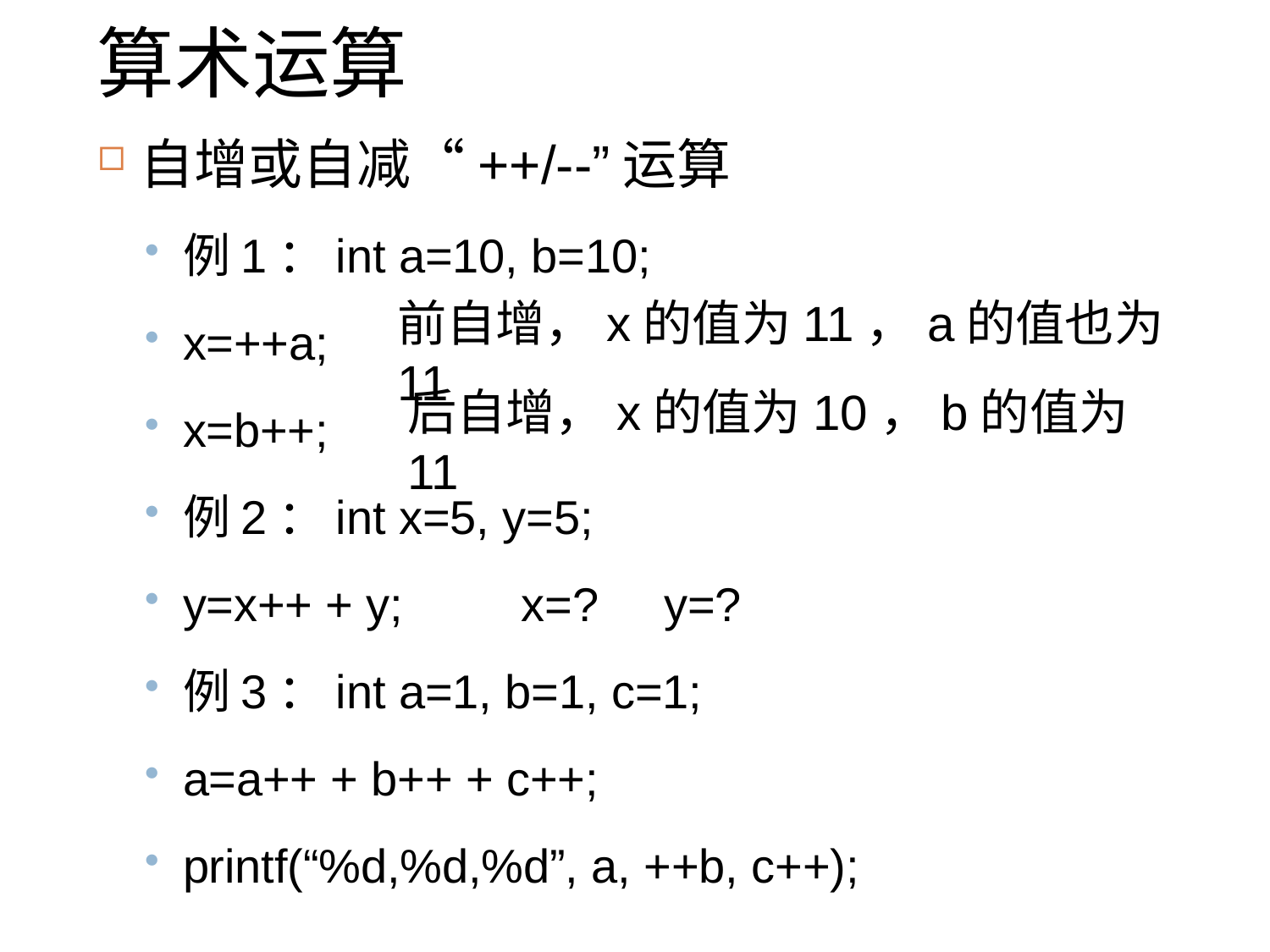

# 算术运算
自增或自减“++/--”运算
例1：int a=10, b=10;
x=++a;
x=b++;
例2：int x=5, y=5;
y=x++ + y;         x=?     y=?
例3：int a=1, b=1, c=1;
a=a++ + b++ + c++;
printf(“%d,%d,%d”, a, ++b, c++);
前自增，x的值为11，a的值也为11
后自增，x的值为10，b的值为11